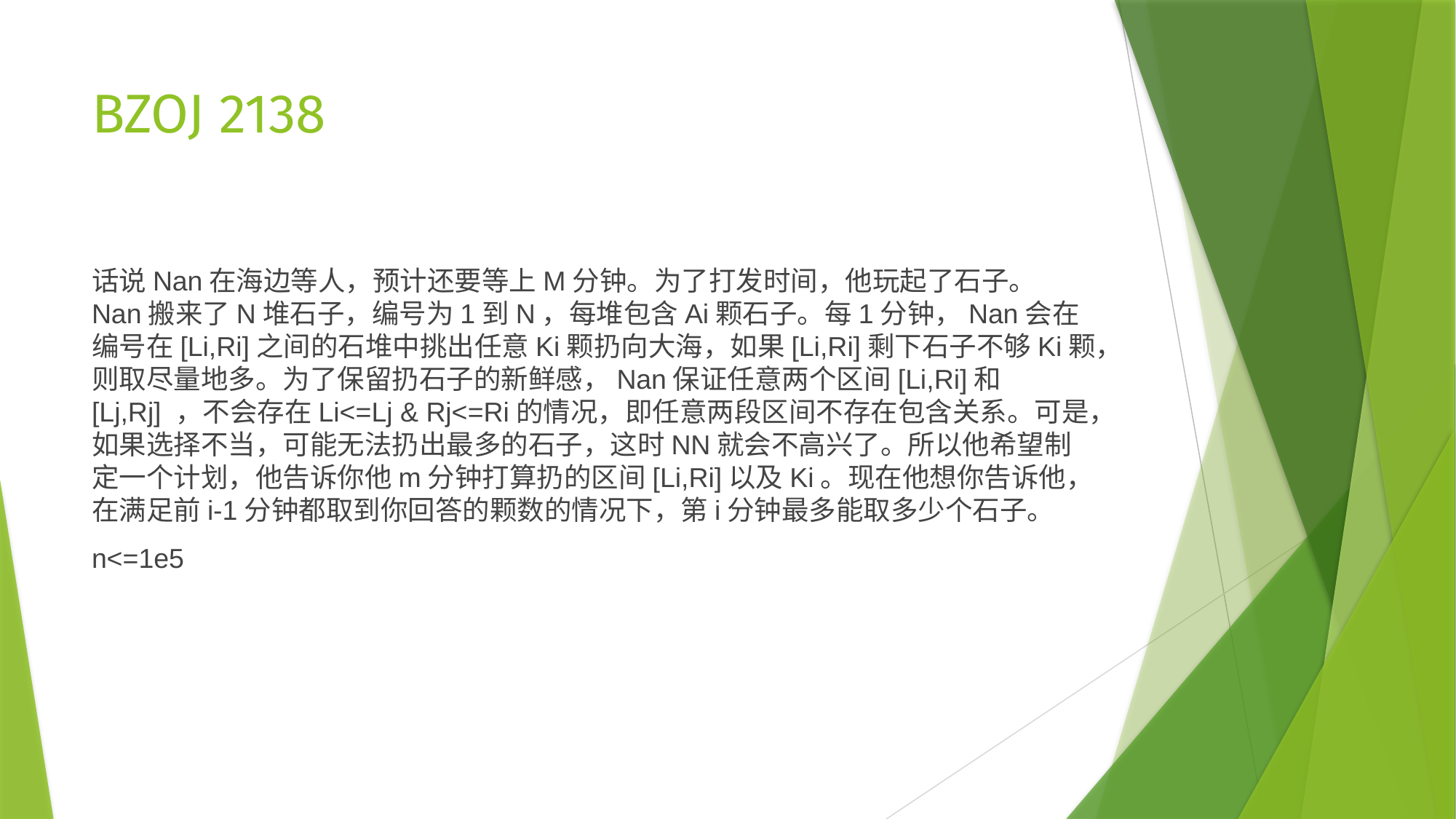

# BZOJ 2138
话说Nan在海边等人，预计还要等上M分钟。为了打发时间，他玩起了石子。 Nan搬来了N堆石子，编号为1到N，每堆包含Ai颗石子。每1分钟，Nan会在编号在[Li,Ri]之间的石堆中挑出任意Ki颗扔向大海，如果[Li,Ri]剩下石子不够Ki颗，则取尽量地多。为了保留扔石子的新鲜感，Nan保证任意两个区间[Li,Ri]和[Lj,Rj] ，不会存在Li<=Lj & Rj<=Ri的情况，即任意两段区间不存在包含关系。可是，如果选择不当，可能无法扔出最多的石子，这时NN就会不高兴了。所以他希望制定一个计划，他告诉你他m分钟打算扔的区间[Li,Ri]以及Ki。现在他想你告诉他，在满足前i-1分钟都取到你回答的颗数的情况下，第i分钟最多能取多少个石子。
n<=1e5